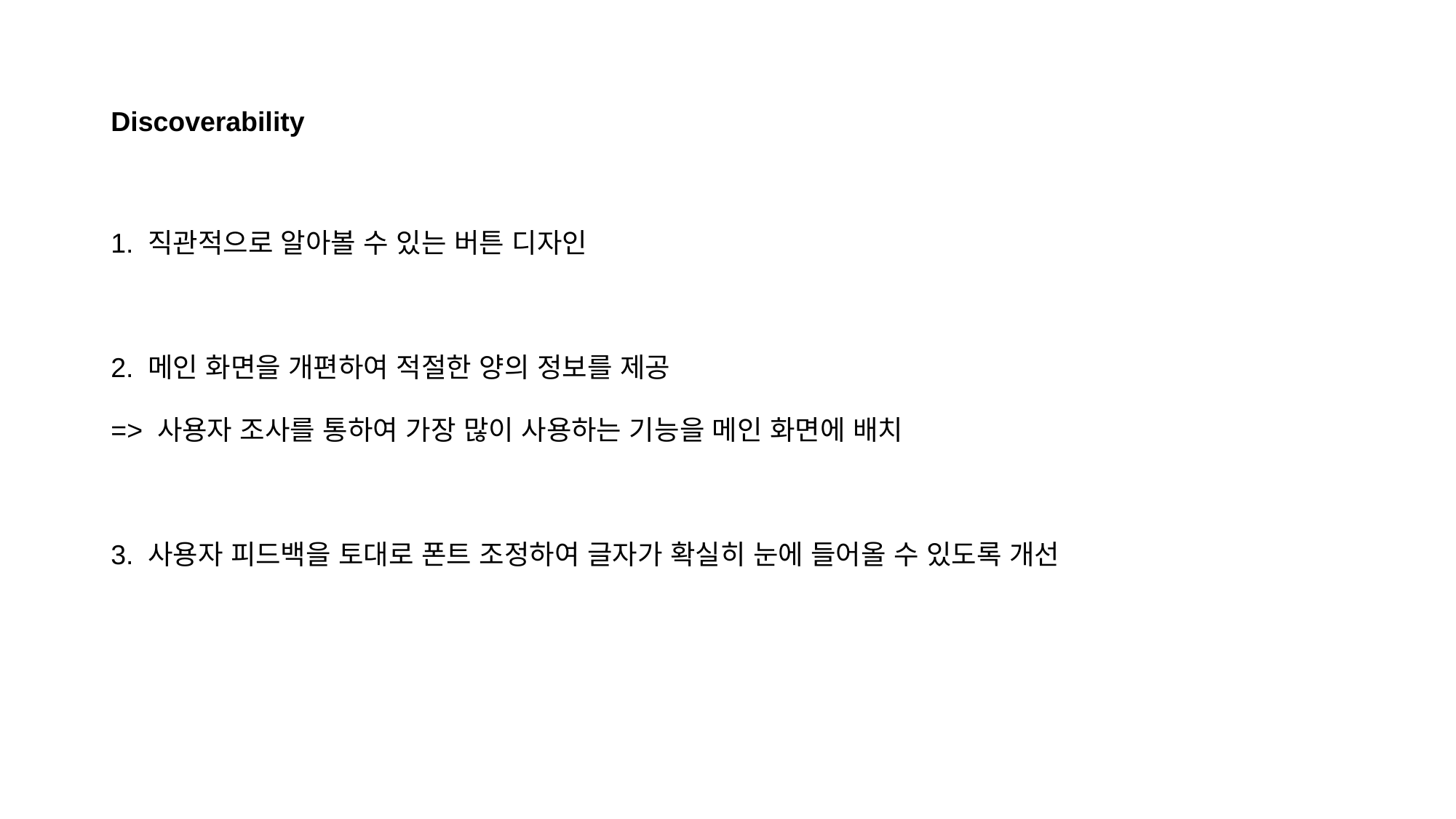

# Discoverability
1. 직관적으로 알아볼 수 있는 버튼 디자인

2. 메인 화면을 개편하여 적절한 양의 정보를 제공
=> 사용자 조사를 통하여 가장 많이 사용하는 기능을 메인 화면에 배치

3. 사용자 피드백을 토대로 폰트 조정하여 글자가 확실히 눈에 들어올 수 있도록 개선